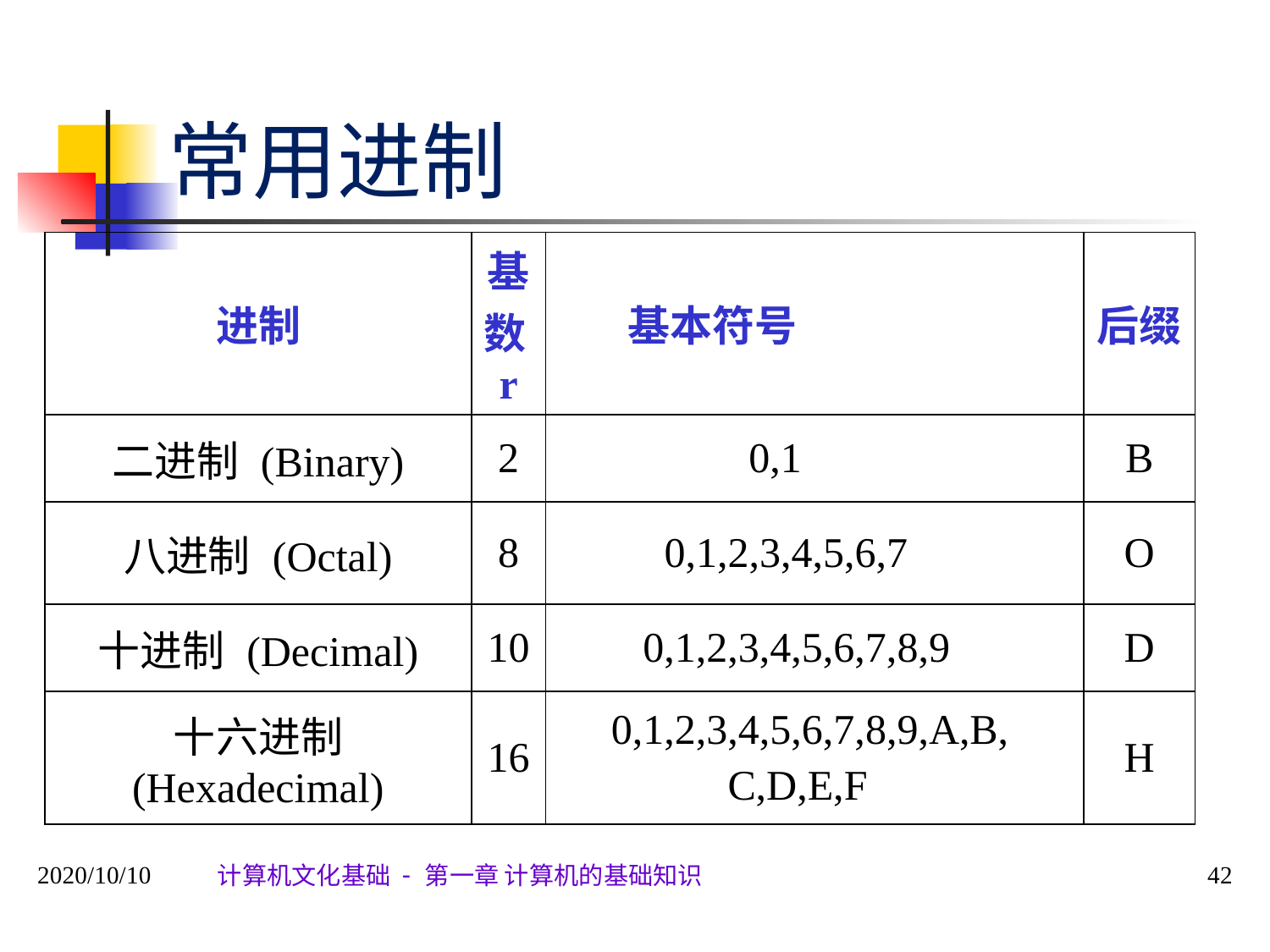

常用进制
| 进制 | 基数r | 基本符号 | 后缀 |
| --- | --- | --- | --- |
| 二进制 (Binary) | 2 | 0,1 | B |
| 八进制 (Octal) | 8 | 0,1,2,3,4,5,6,7 | O |
| 十进制 (Decimal) | 10 | 0,1,2,3,4,5,6,7,8,9 | D |
| 十六进制 (Hexadecimal) | 16 | 0,1,2,3,4,5,6,7,8,9,A,B, C,D,E,F | H |
2020/10/10
42
计算机文化基础 - 第一章 计算机的基础知识